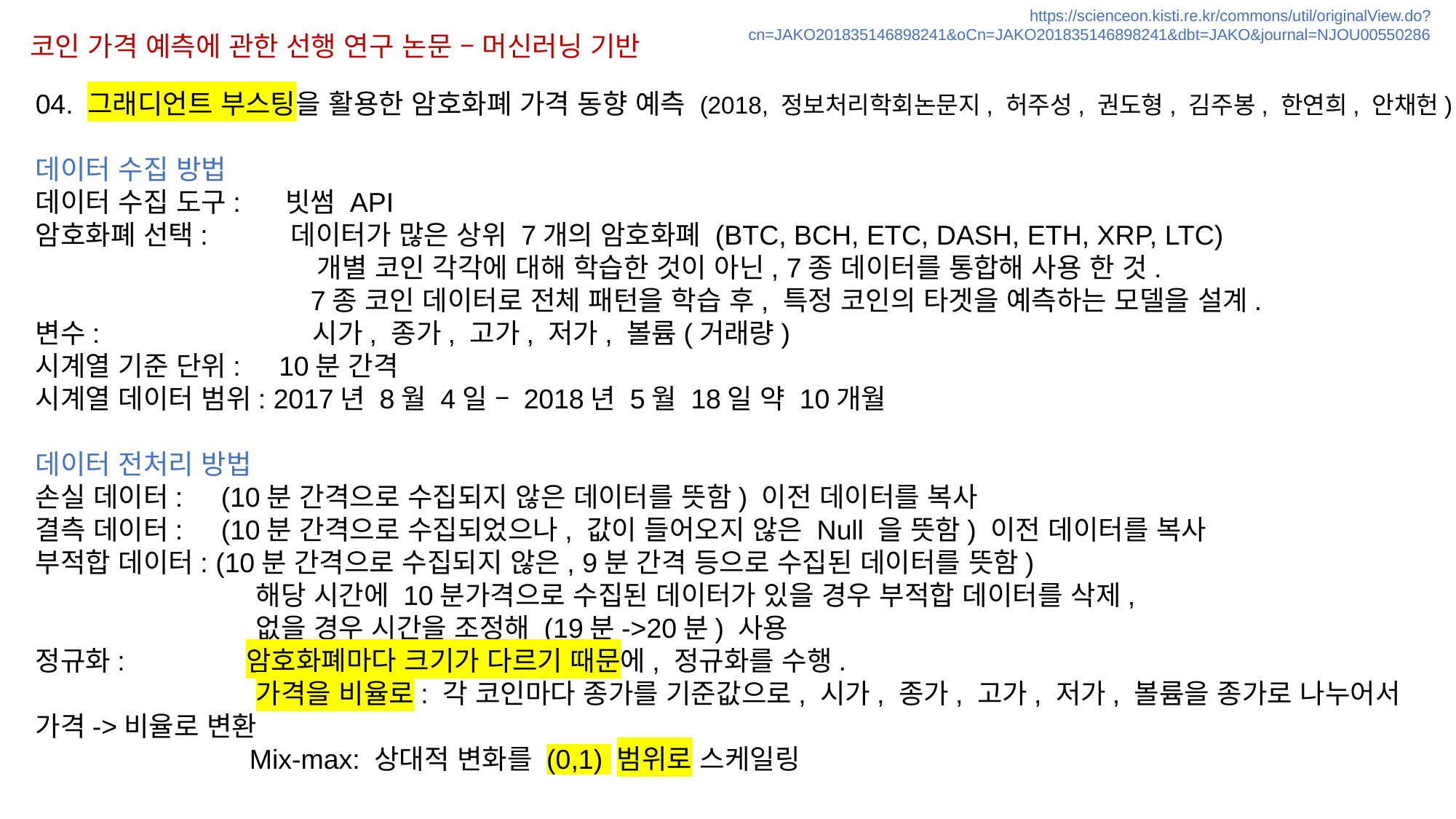

https://scienceon.kisti.re.kr/commons/util/originalView.do?cn=JAKO201835146898241&oCn=JAKO201835146898241&dbt=JAKO&journal=NJOU00550286
코인 가격 예측에 관한 선행 연구 논문 – 머신러닝 기반
04. 그래디언트 부스팅을 활용한 암호화폐 가격 동향 예측 (2018, 정보처리학회논문지, 허주성, 권도형, 김주봉, 한연희, 안채헌)

데이터 수집 방법
데이터 수집 도구:     빗썸 API
암호화폐 선택:          데이터가 많은 상위 7개의 암호화폐 (BTC, BCH, ETC, DASH, ETH, XRP, LTC)
                                    개별 코인 각각에 대해 학습한 것이 아닌, 7종 데이터를 통합해 사용 한 것.
                                    7종 코인 데이터로 전체 패턴을 학습 후, 특정 코인의 타겟을 예측하는 모델을 설계.
변수:                           시가, 종가, 고가, 저가, 볼륨(거래량)
시계열 기준 단위:     10분 간격
시계열 데이터 범위: 2017년 8월 4일 – 2018년 5월 18일 약 10개월

데이터 전처리 방법
손실 데이터:     (10분 간격으로 수집되지 않은 데이터를 뜻함) 이전 데이터를 복사
결측 데이터:     (10분 간격으로 수집되었으나, 값이 들어오지 않은 Null 을 뜻함) 이전 데이터를 복사
부적합 데이터: (10분 간격으로 수집되지 않은, 9분 간격 등으로 수집된 데이터를 뜻함)
                            해당 시간에 10분가격으로 수집된 데이터가 있을 경우 부적합 데이터를 삭제,
                            없을 경우 시간을 조정해 (19분->20분) 사용
정규화:               암호화폐마다 크기가 다르기 때문에, 정규화를 수행.
                            가격을 비율로: 각 코인마다 종가를 기준값으로, 시가, 종가, 고가, 저가, 볼륨을 종가로 나누어서 가격->비율로 변환
                            Mix-max: 상대적 변화를 (0,1) 범위로 스케일링